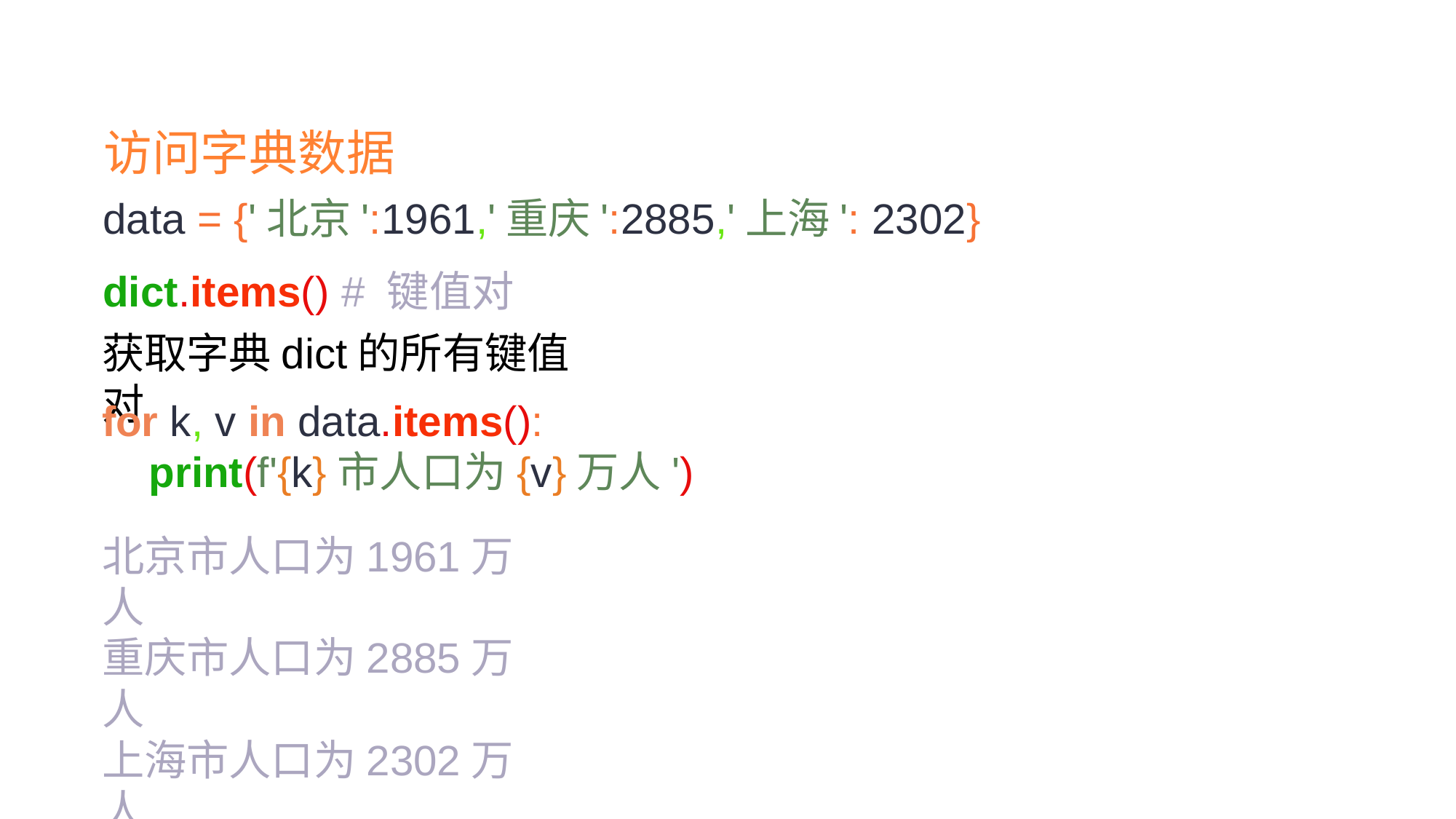

访问字典数据
data = {'北京':1961,'重庆':2885,'上海': 2302}
dict.items() # 键值对
获取字典dict的所有键值对
for k, v in data.items():
    print(f'{k}市人口为{v}万人')
北京市人口为1961万人
重庆市人口为2885万人
上海市人口为2302万人